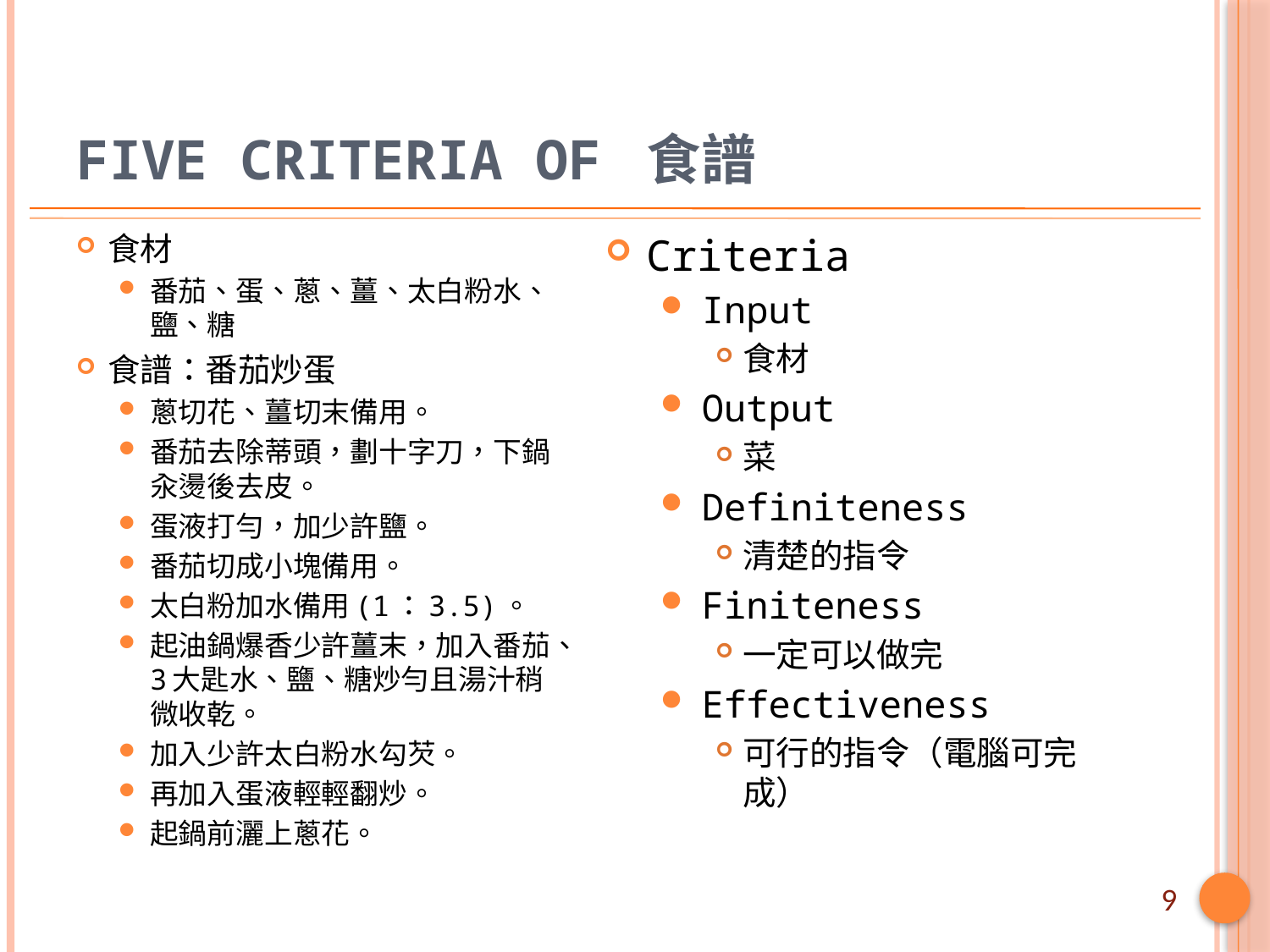

# Five Criteria of 食譜
食材
番茄、蛋、蔥、薑、太白粉水、鹽、糖
食譜：番茄炒蛋
蔥切花、薑切末備用。
番茄去除蒂頭，劃十字刀，下鍋汆燙後去皮。
蛋液打勻，加少許鹽。
番茄切成小塊備用。
太白粉加水備用(1：3.5)。
起油鍋爆香少許薑末，加入番茄、3大匙水、鹽、糖炒勻且湯汁稍微收乾。
加入少許太白粉水勾芡。
再加入蛋液輕輕翻炒。
起鍋前灑上蔥花。
Criteria
Input
食材
Output
菜
Definiteness
清楚的指令
Finiteness
一定可以做完
Effectiveness
可行的指令（電腦可完成）